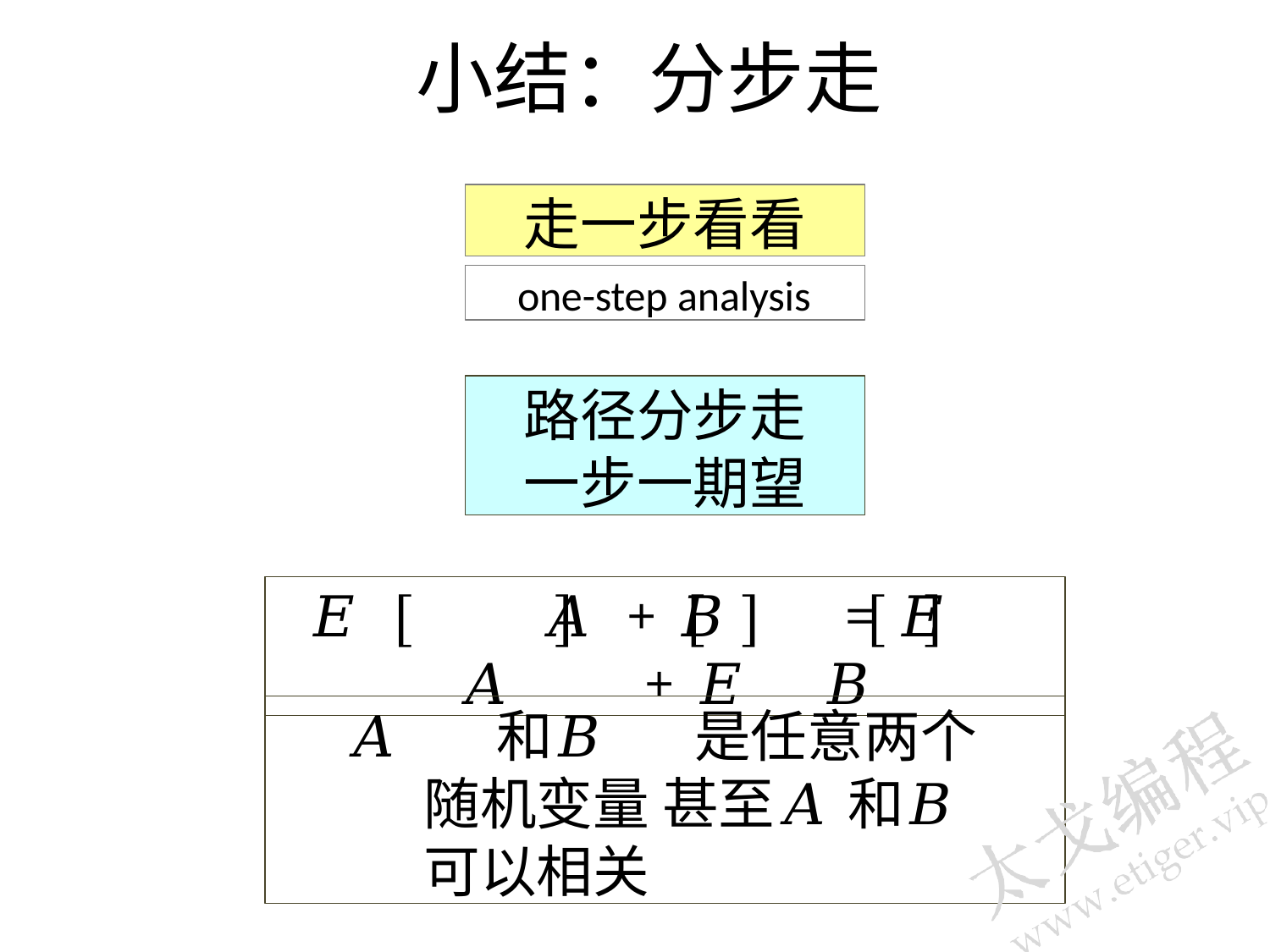

# 小结：分步走
走一步看看
one-step analysis
路径分步走 一步一期望
𝐸	𝐴 + 𝐵	= 𝐸	𝐴	+ 𝐸	𝐵

𝐴和𝐵是任意两个随机变量 甚至𝐴和𝐵 可以相关